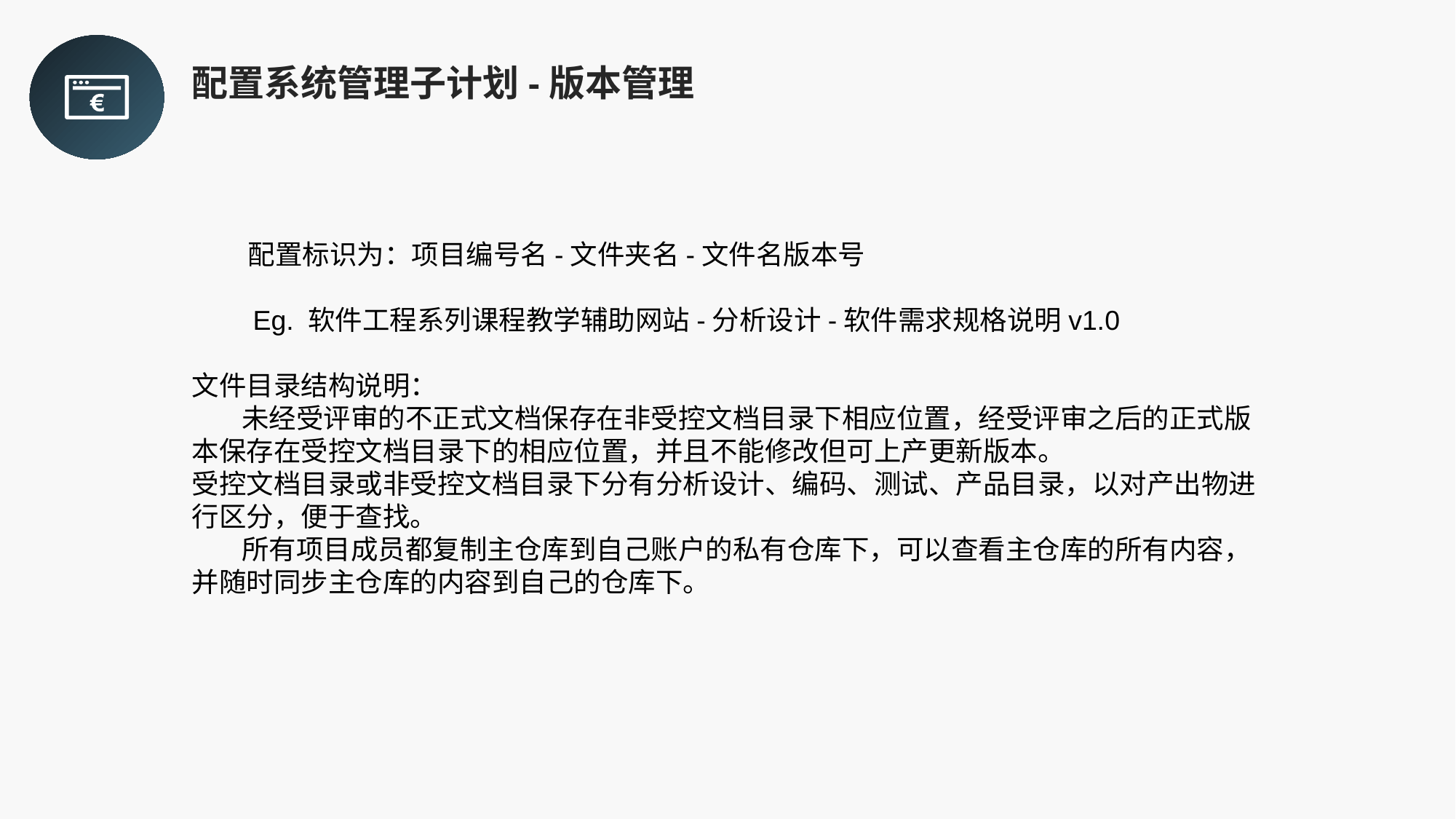

配置系统管理子计划-版本管理

        配置标识为：项目编号名-文件夹名-文件名版本号

        Eg. 软件工程系列课程教学辅助网站-分析设计-软件需求规格说明v1.0

文件目录结构说明：
       未经受评审的不正式文档保存在非受控文档目录下相应位置，经受评审之后的正式版本保存在受控文档目录下的相应位置，并且不能修改但可上产更新版本。
受控文档目录或非受控文档目录下分有分析设计、编码、测试、产品目录，以对产出物进行区分，便于查找。
       所有项目成员都复制主仓库到自己账户的私有仓库下，可以查看主仓库的所有内容，并随时同步主仓库的内容到自己的仓库下。